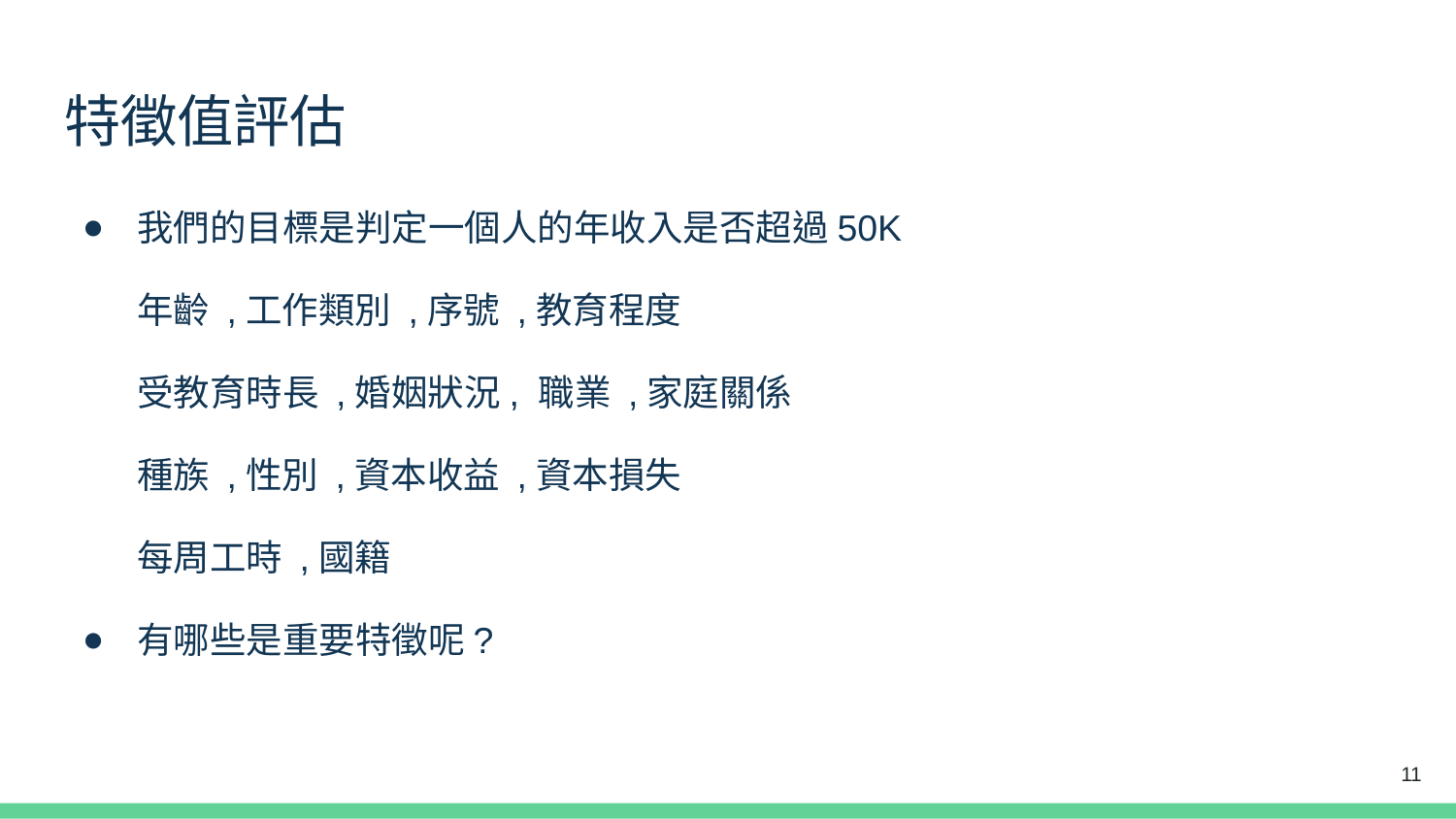

# 特徵值評估
我們的目標是判定一個人的年收入是否超過50K
年齡 ,工作類別 ,序號 ,教育程度
受教育時長 ,婚姻狀況, 職業 ,家庭關係
種族 ,性別 ,資本收益 ,資本損失
每周工時 ,國籍
有哪些是重要特徵呢?

11